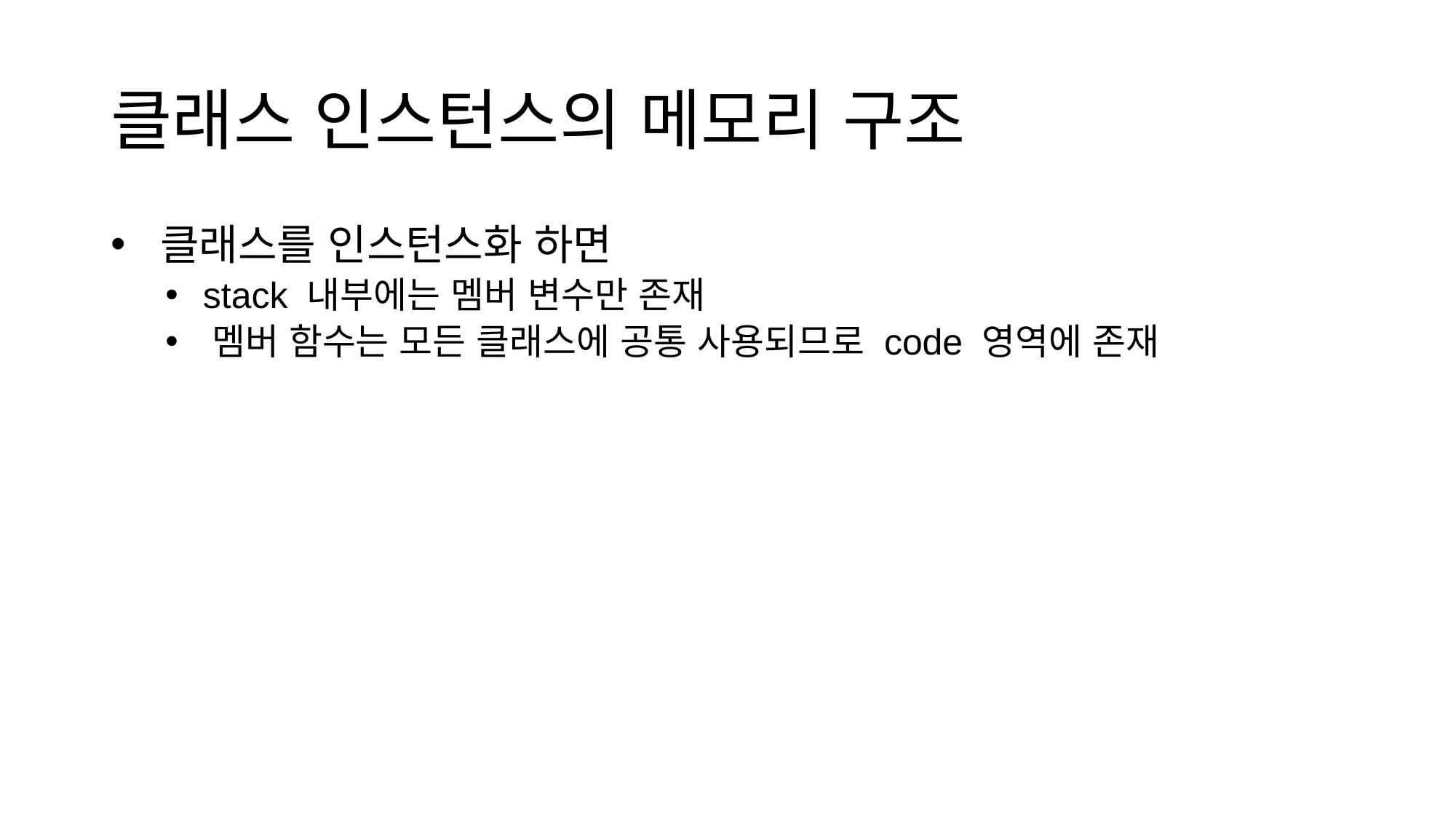

# 클래스 인스턴스의 메모리 구조
 클래스를 인스턴스화 하면
 stack 내부에는 멤버 변수만 존재
 멤버 함수는 모든 클래스에 공통 사용되므로 code 영역에 존재